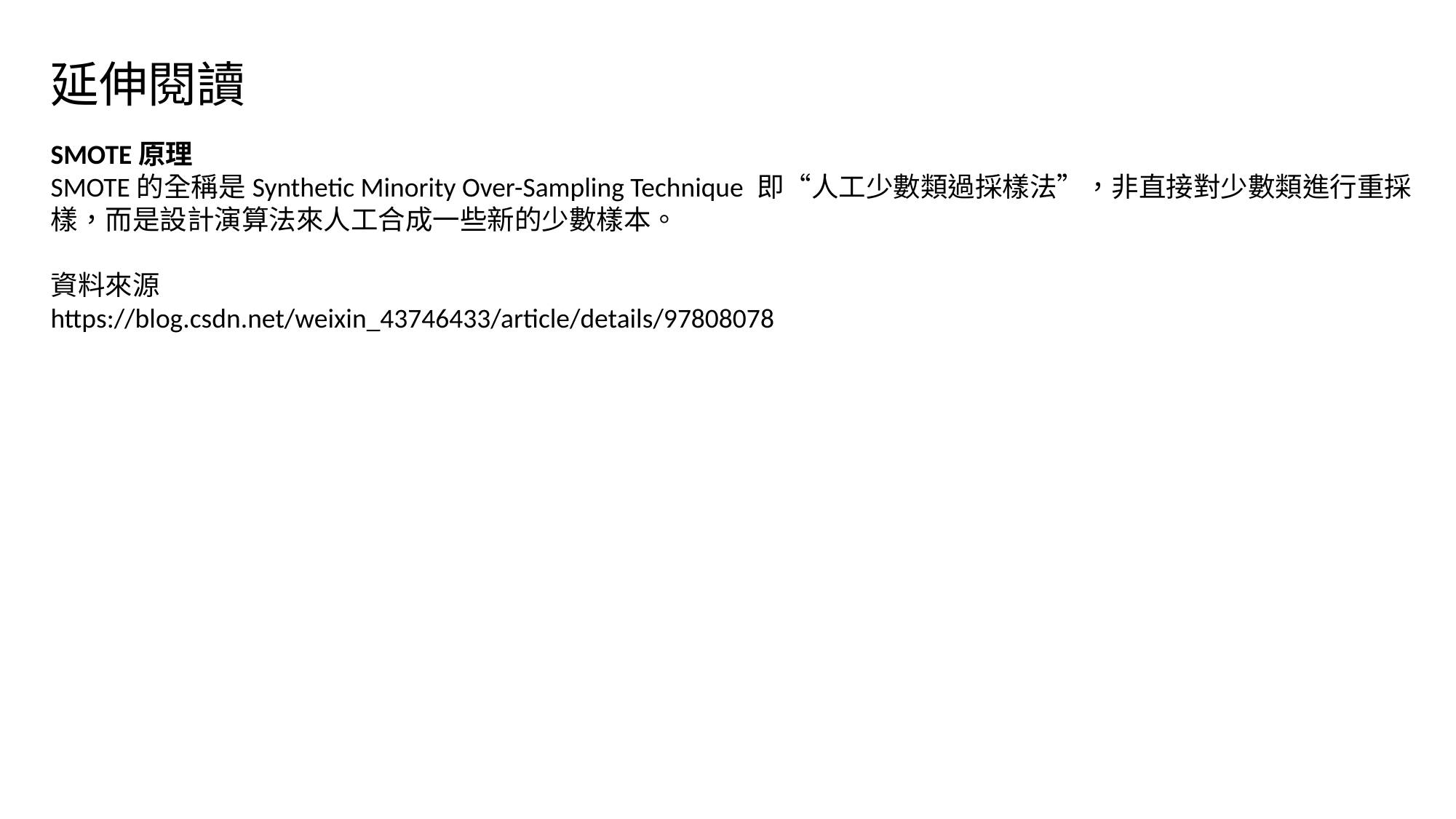

延伸閱讀
SMOTE原理
SMOTE的全稱是Synthetic Minority Over-Sampling Technique 即“人工少數類過採樣法”，非直接對少數類進行重採樣，而是設計演算法來人工合成一些新的少數樣本。

資料來源
https://blog.csdn.net/weixin_43746433/article/details/97808078